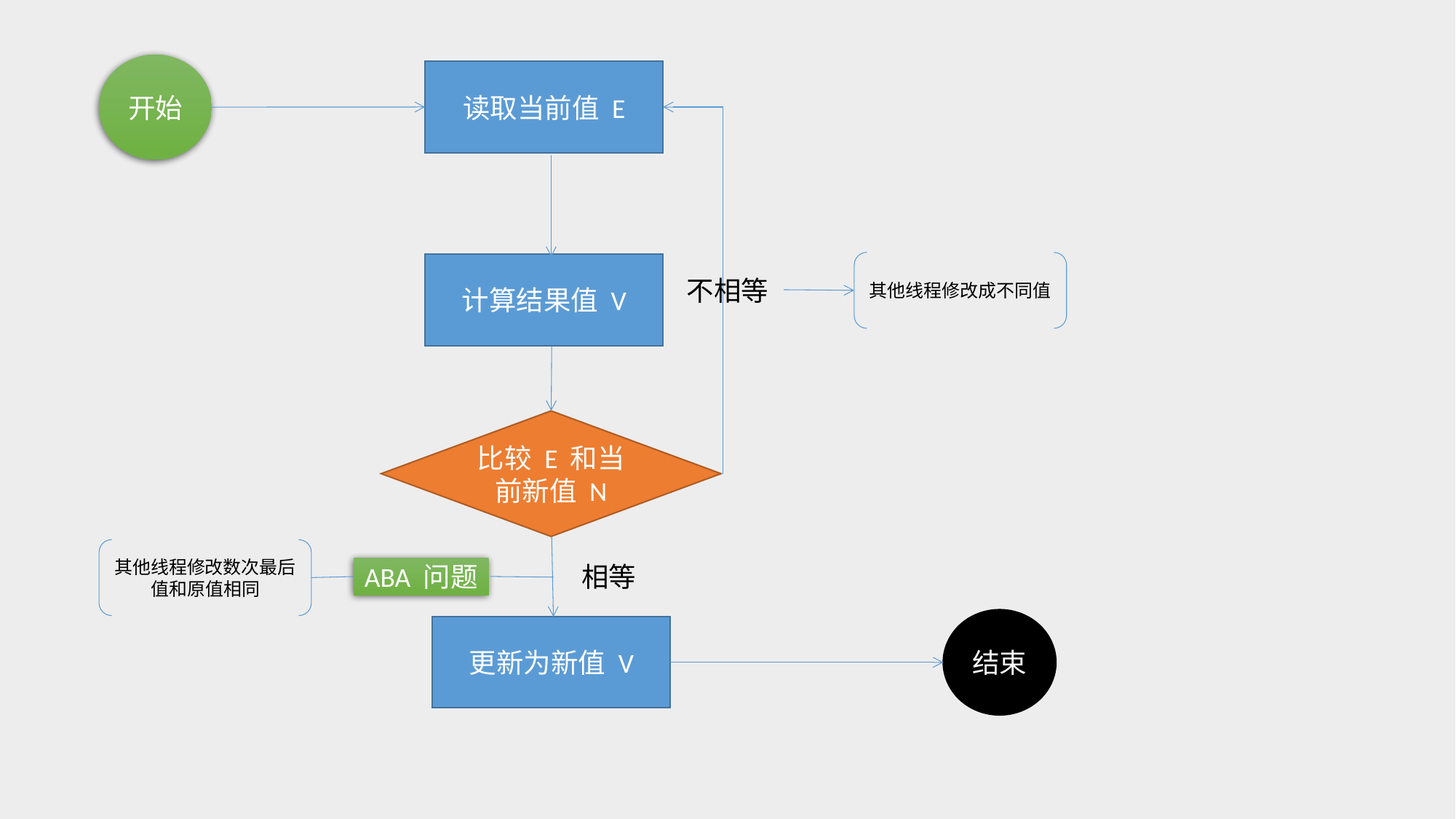

开始
读取当前值 E
其他线程修改成不同值
计算结果值 V
不相等
比较 E 和当前新值 N
其他线程修改数次最后值和原值相同
相等
ABA 问题
结束
更新为新值 V